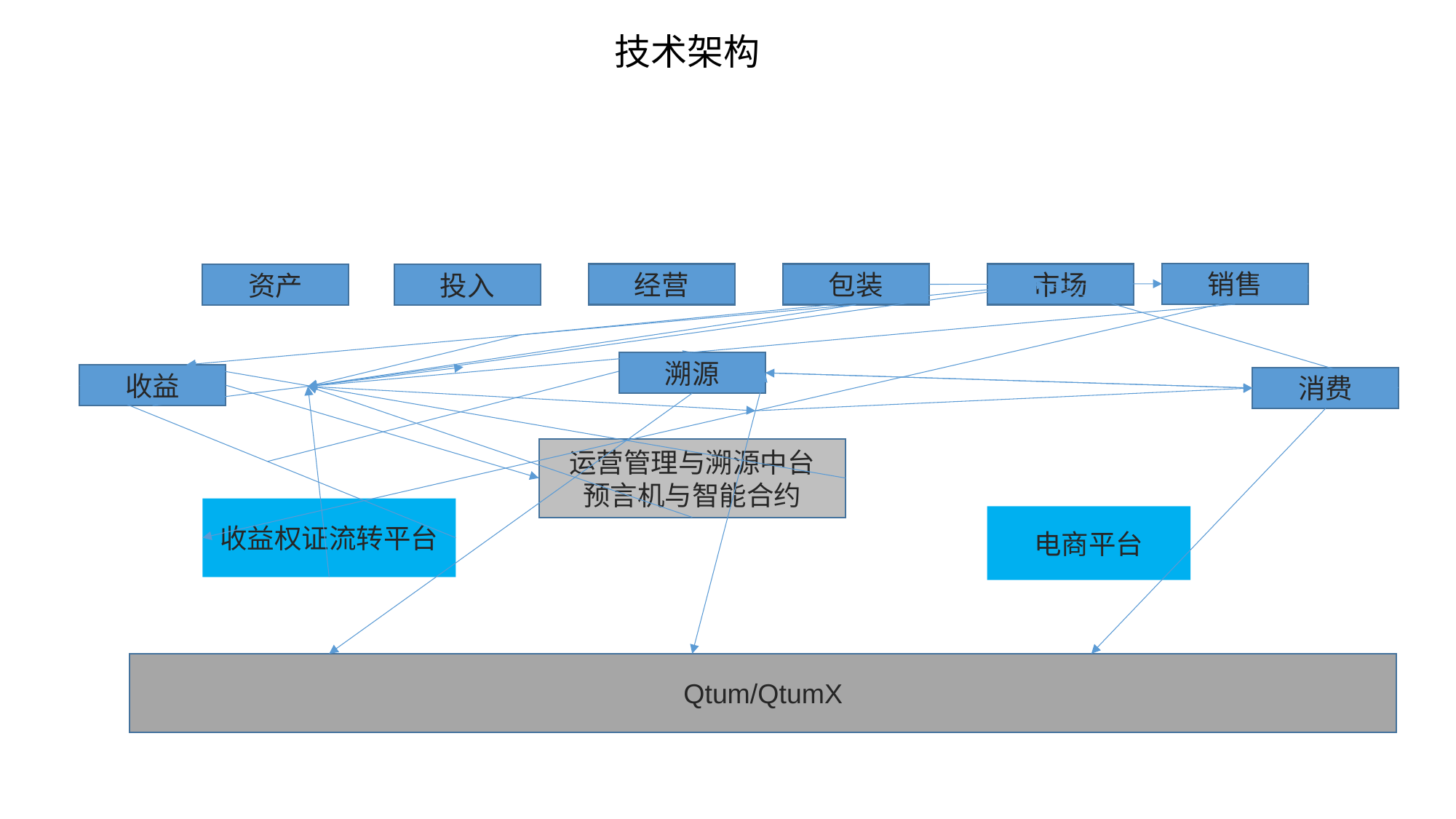

技术架构

销售
经营
包装
市场
投入
资产
溯源
收益
消费
运营管理与溯源中台
预言机与智能合约
收益权证流转平台
电商平台
Qtum/QtumX